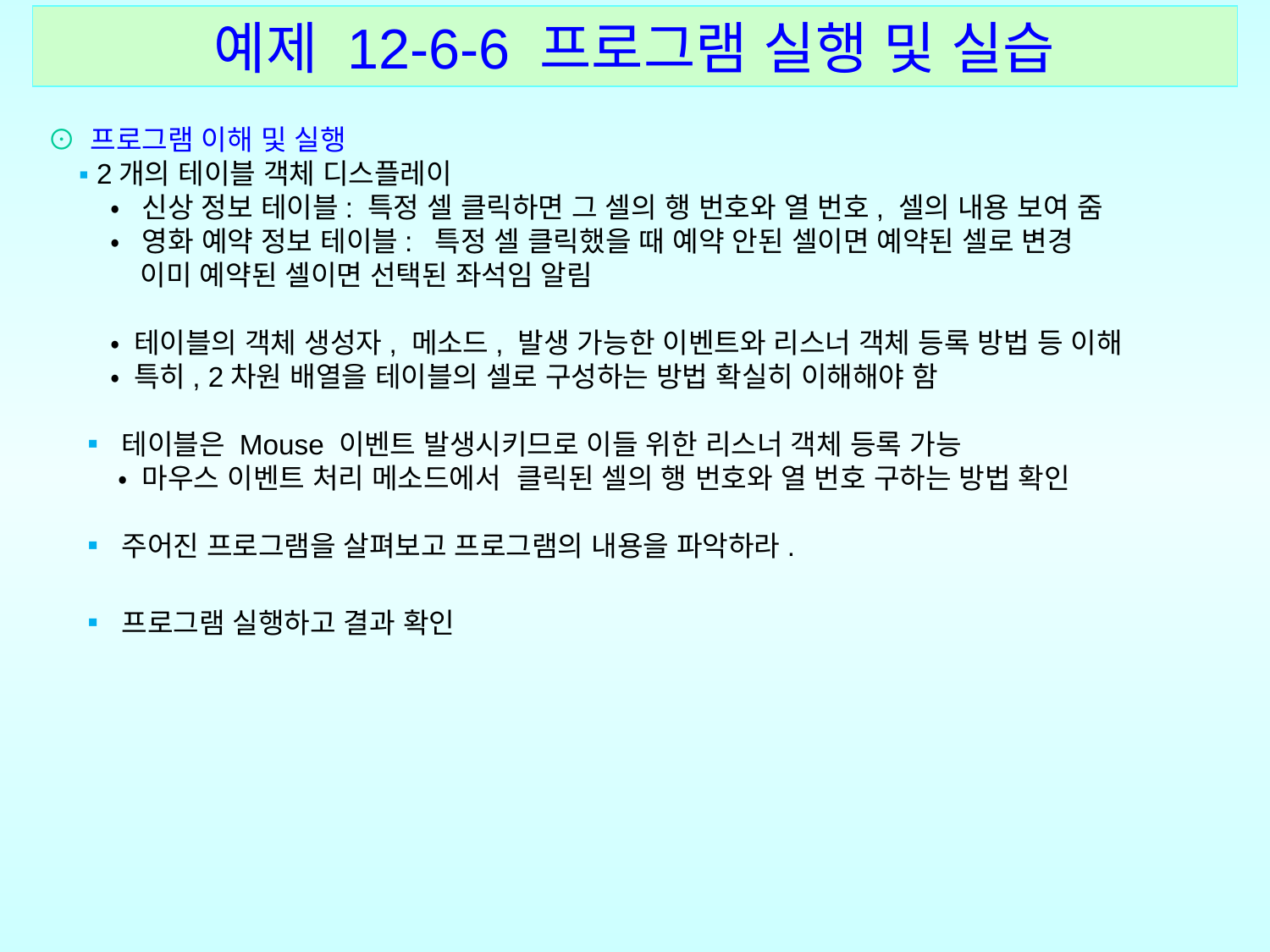

예제 12-6-6 프로그램 실행 및 실습
⊙ 프로그램 이해 및 실행
    ▪ 2개의 테이블 객체 디스플레이
        •  신상 정보 테이블: 특정 셀 클릭하면 그 셀의 행 번호와 열 번호, 셀의 내용 보여 줌
        •  영화 예약 정보 테이블:  특정 셀 클릭했을 때 예약 안된 셀이면 예약된 셀로 변경
           이미 예약된 셀이면 선택된 좌석임 알림

        • 테이블의 객체 생성자, 메소드, 발생 가능한 이벤트와 리스너 객체 등록 방법 등 이해
        • 특히, 2차원 배열을 테이블의 셀로 구성하는 방법 확실히 이해해야 함

    ▪ 테이블은 Mouse 이벤트 발생시키므로 이들 위한 리스너 객체 등록 가능
         • 마우스 이벤트 처리 메소드에서  클릭된 셀의 행 번호와 열 번호 구하는 방법 확인

    ▪ 주어진 프로그램을 살펴보고 프로그램의 내용을 파악하라.

    ▪ 프로그램 실행하고 결과 확인